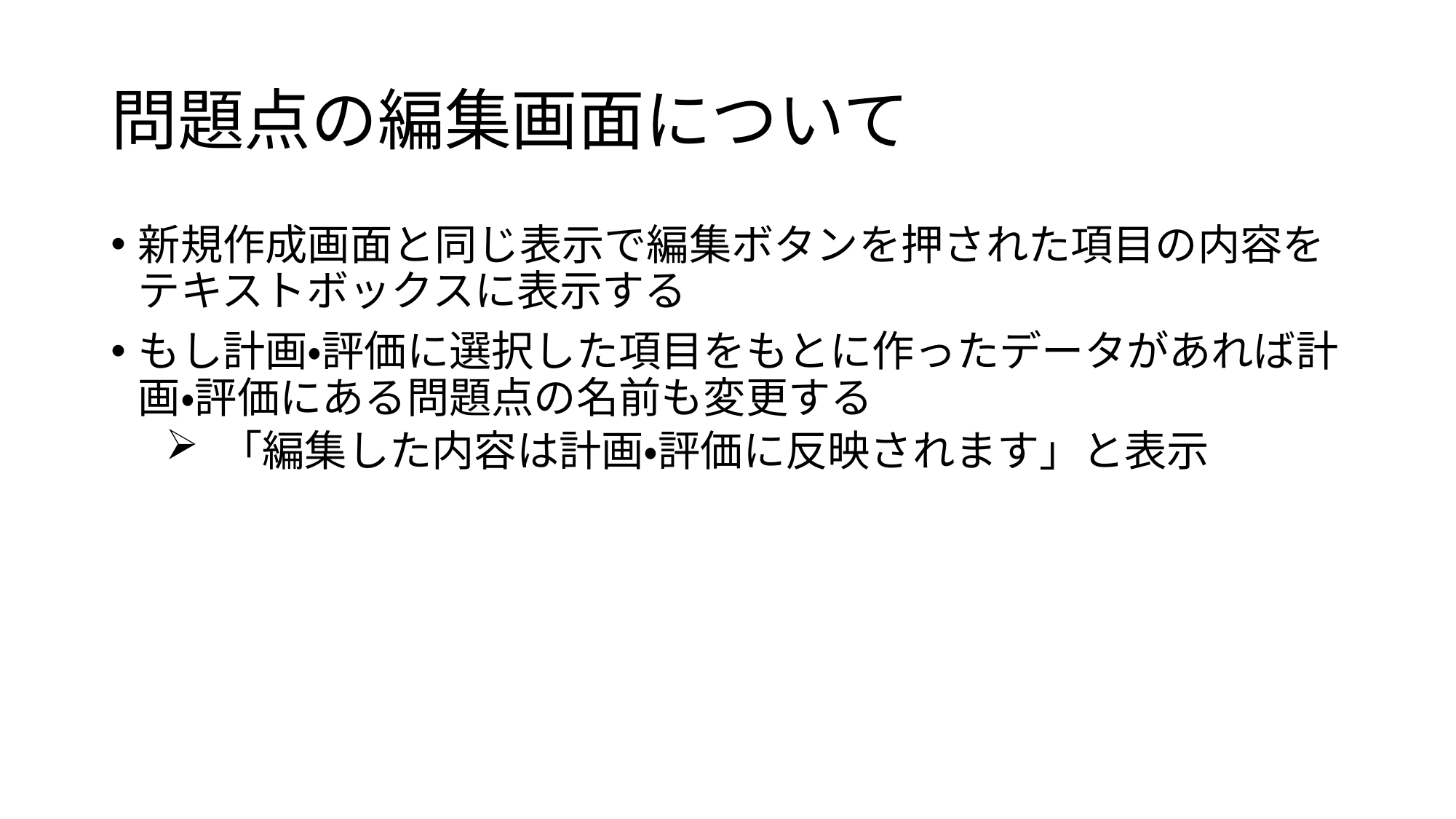

# 問題点の編集画面について
新規作成画面と同じ表示で編集ボタンを押された項目の内容をテキストボックスに表示する
もし計画・評価に選択した項目をもとに作ったデータがあれば計画・評価にある問題点の名前も変更する
「編集した内容は計画・評価に反映されます」と表示